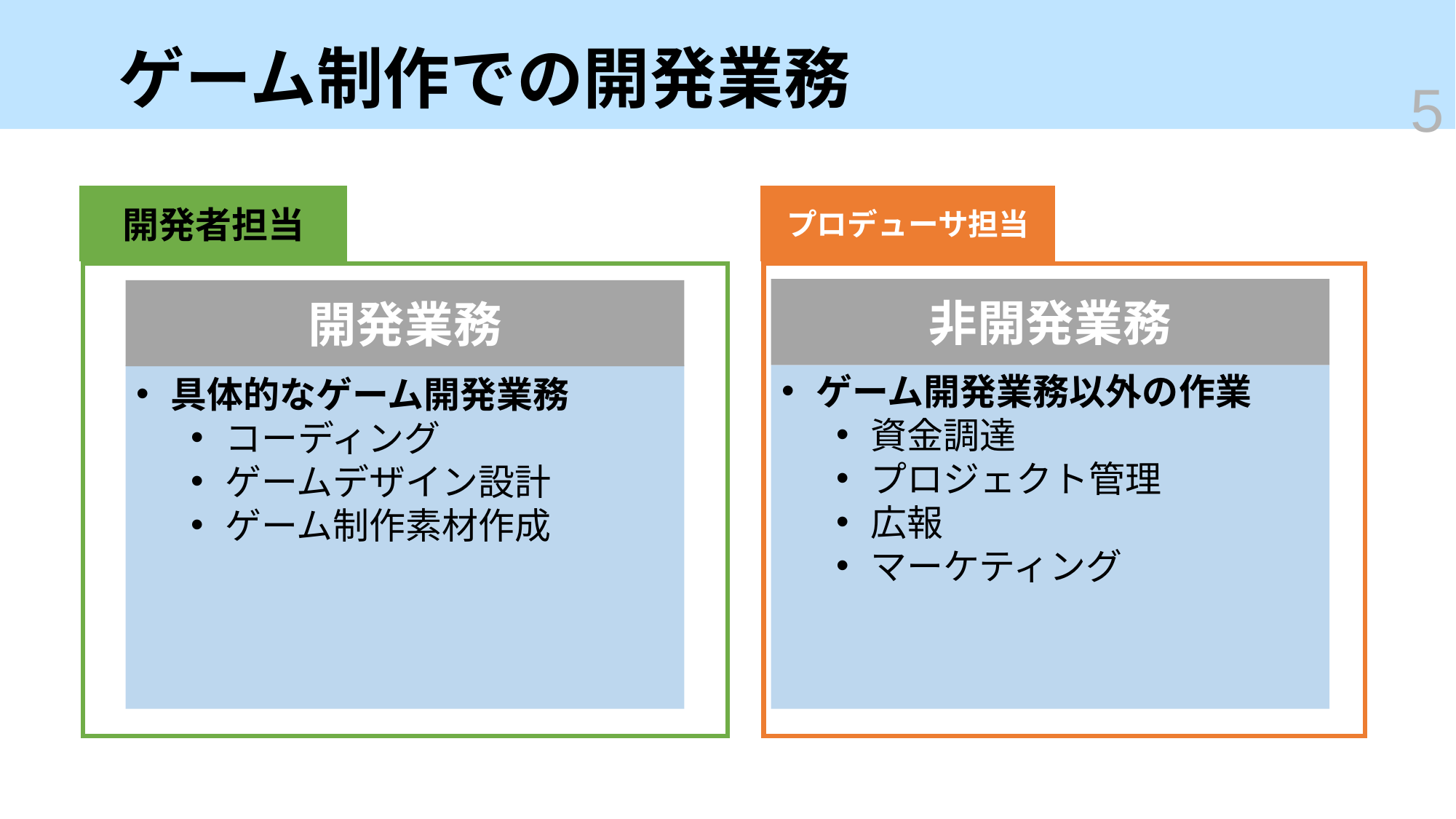

# ゲーム制作での開発業務
5
開発者担当

プロデューサ担当

非開発業務
ゲーム開発業務以外の作業
資金調達
プロジェクト管理
広報
マーケティング

開発業務
具体的なゲーム開発業務
コーディング
ゲームデザイン設計
ゲーム制作素材作成